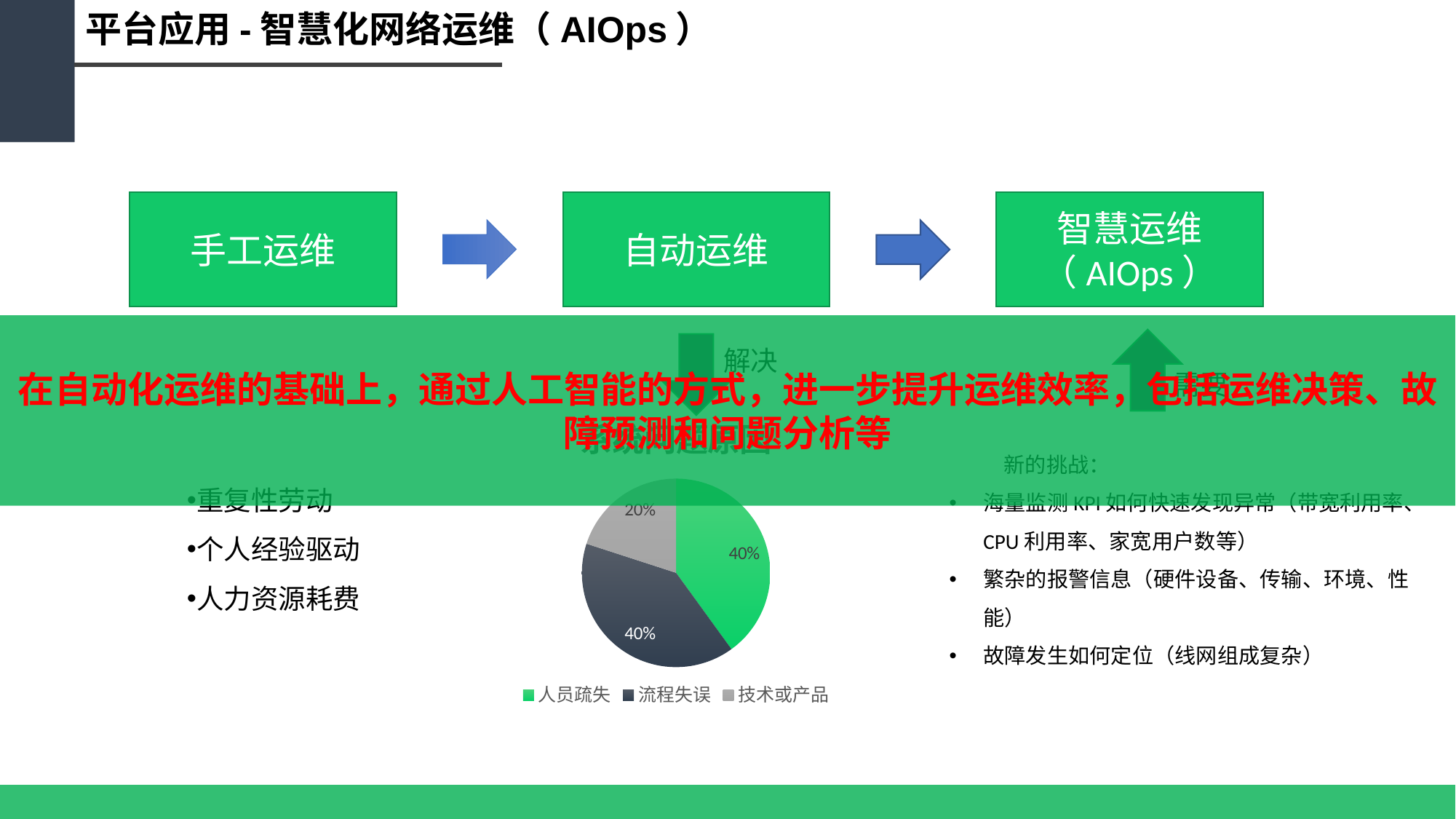

平台应用-智慧化网络运维（AIOps）
自动运维
智慧运维（AIOps）
手工运维

在自动化运维的基础上，通过人工智能的方式，进一步提升运维效率，包括运维决策、故障预测和问题分析等

解决

需要

### Chart:

| Category | 系统问题原因 |
|---|---|
| 人员疏失 | 4.0 |
| 流程失误 | 4.0 |
| 技术或产品 | 2.0 |
新的挑战：
海量监测KPI如何快速发现异常（带宽利用率、CPU利用率、家宽用户数等）
繁杂的报警信息（硬件设备、传输、环境、性能）
故障发生如何定位（线网组成复杂）
重复性劳动
个人经验驱动
人力资源耗费